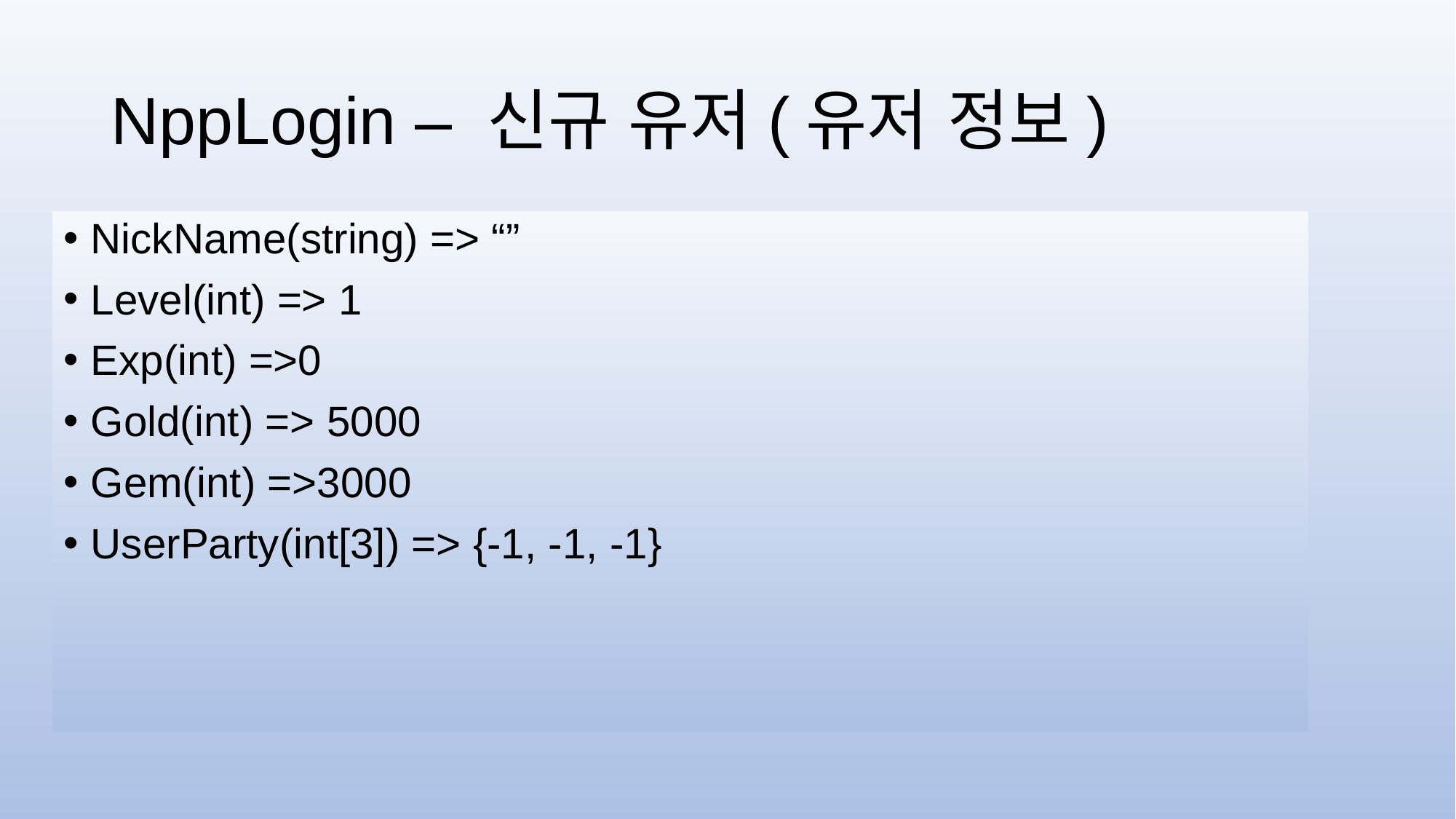

# NppLogin – 신규 유저(유저 정보)
NickName(string) => “”
Level(int) => 1
Exp(int) =>0
Gold(int) => 5000
Gem(int) =>3000
UserParty(int[3]) => {-1, -1, -1}